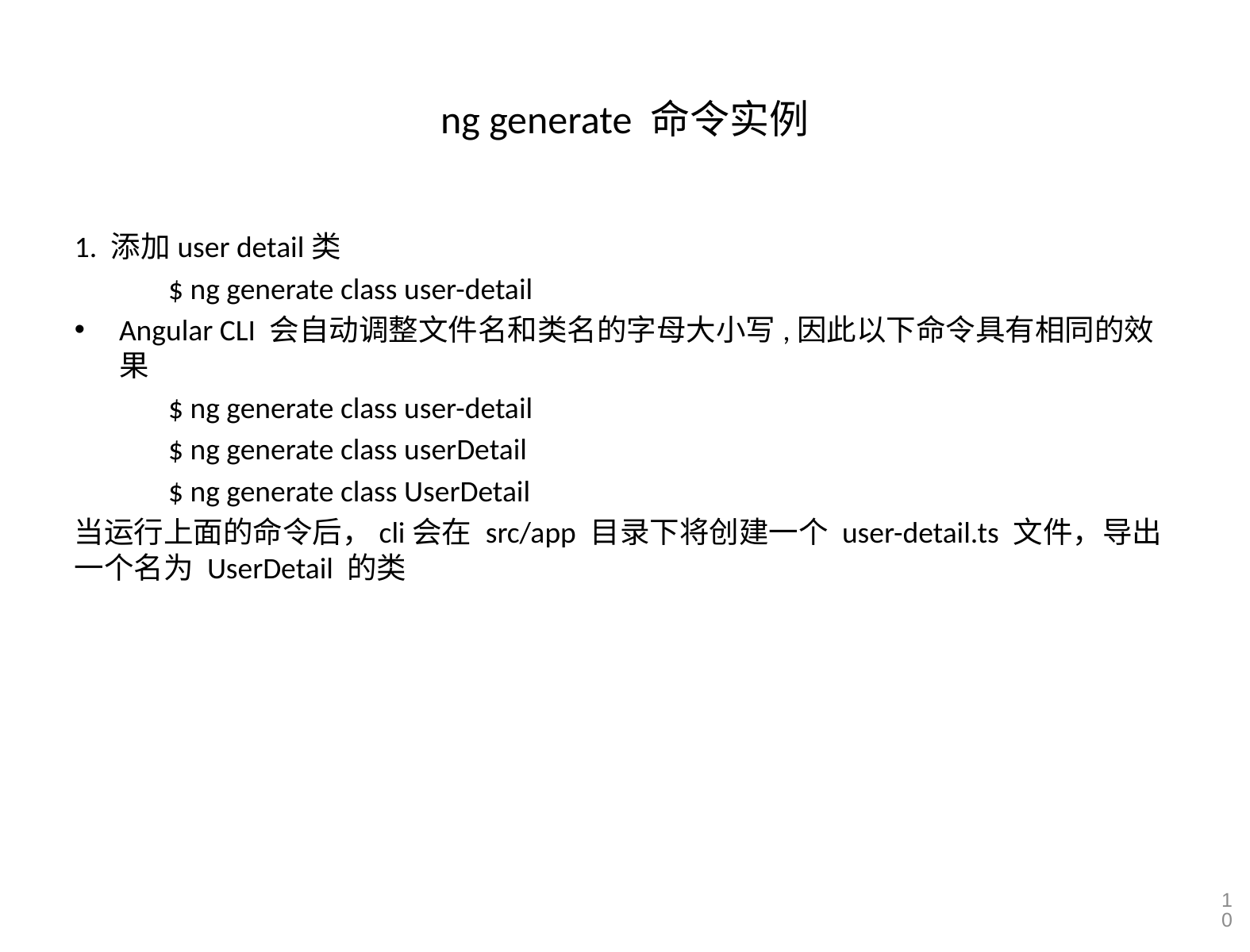

# ng generate 命令实例
1. 添加user detail类
$ ng generate class user-detail
Angular CLI 会自动调整文件名和类名的字母大小写,因此以下命令具有相同的效果
$ ng generate class user-detail
$ ng generate class userDetail
$ ng generate class UserDetail
当运行上面的命令后，cli会在 src/app 目录下将创建一个 user-detail.ts 文件，导出一个名为 UserDetail 的类
10